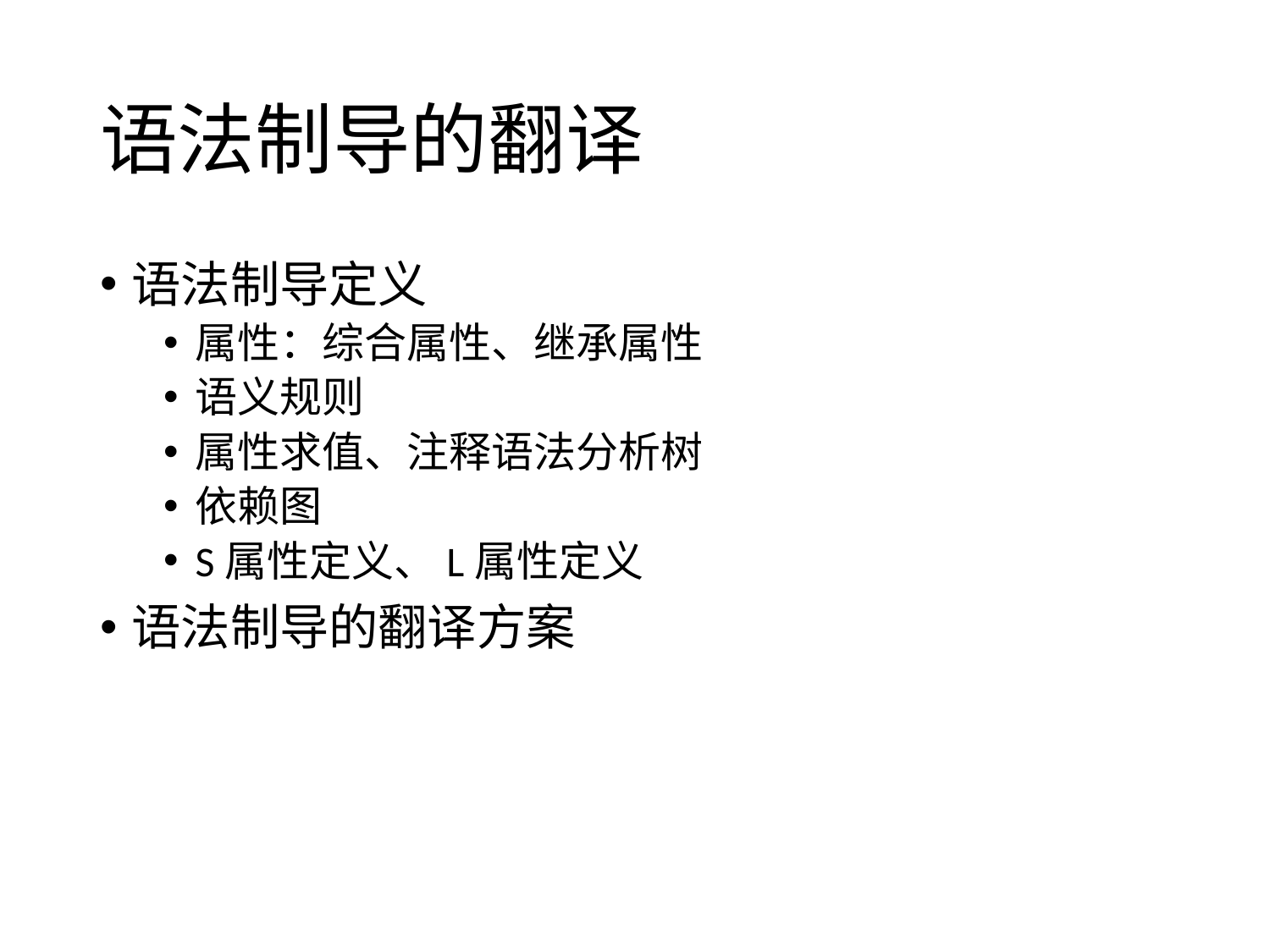

# 语法制导的翻译
语法制导定义
属性：综合属性、继承属性
语义规则
属性求值、注释语法分析树
依赖图
S属性定义、L属性定义
语法制导的翻译方案